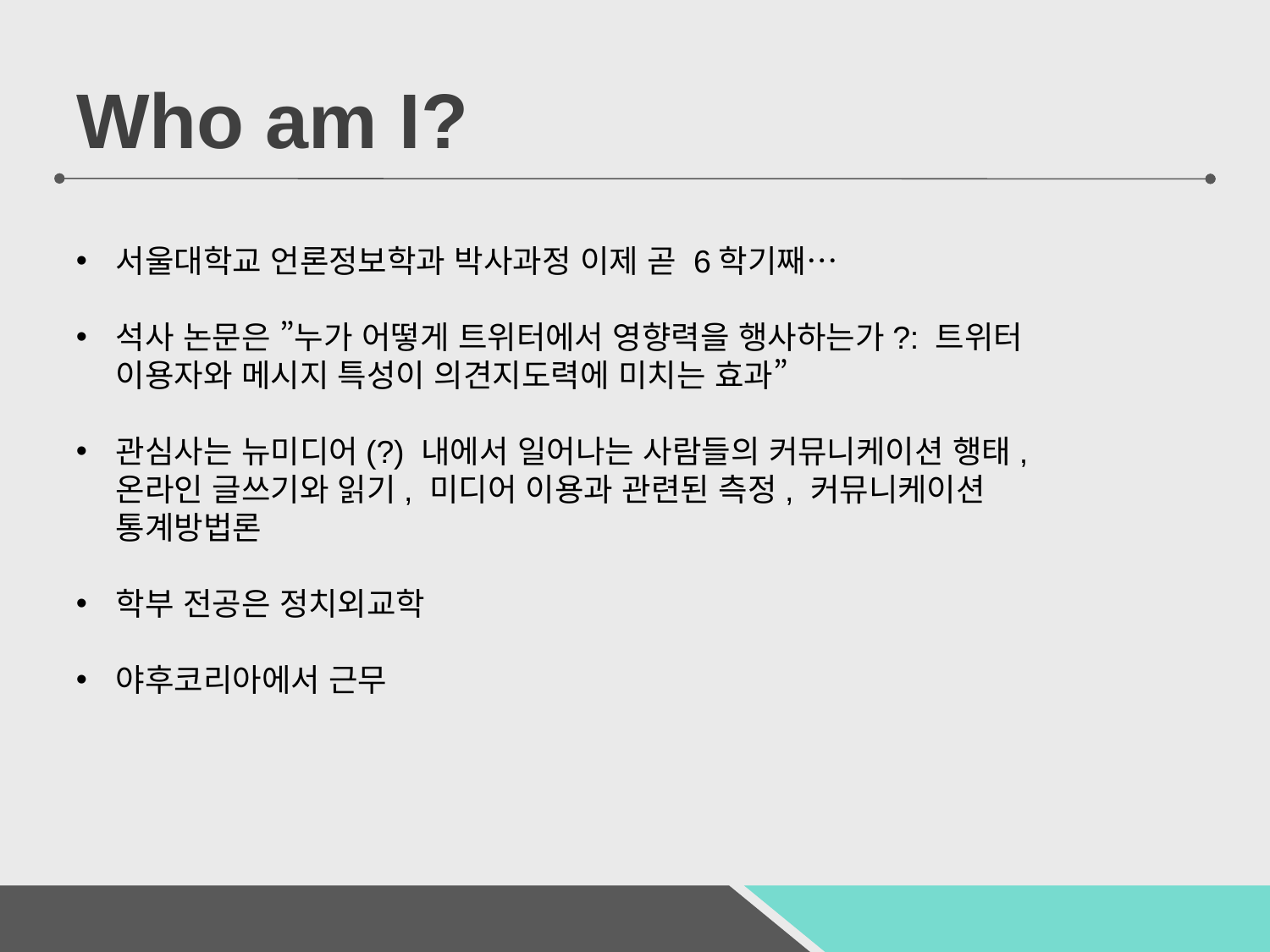

# Who am I?
서울대학교 언론정보학과 박사과정 이제 곧 6학기째…

석사 논문은 ”누가 어떻게 트위터에서 영향력을 행사하는가?: 트위터 이용자와 메시지 특성이 의견지도력에 미치는 효과”

관심사는 뉴미디어(?) 내에서 일어나는 사람들의 커뮤니케이션 행태, 온라인 글쓰기와 읽기, 미디어 이용과 관련된 측정, 커뮤니케이션 통계방법론

학부 전공은 정치외교학

야후코리아에서 근무